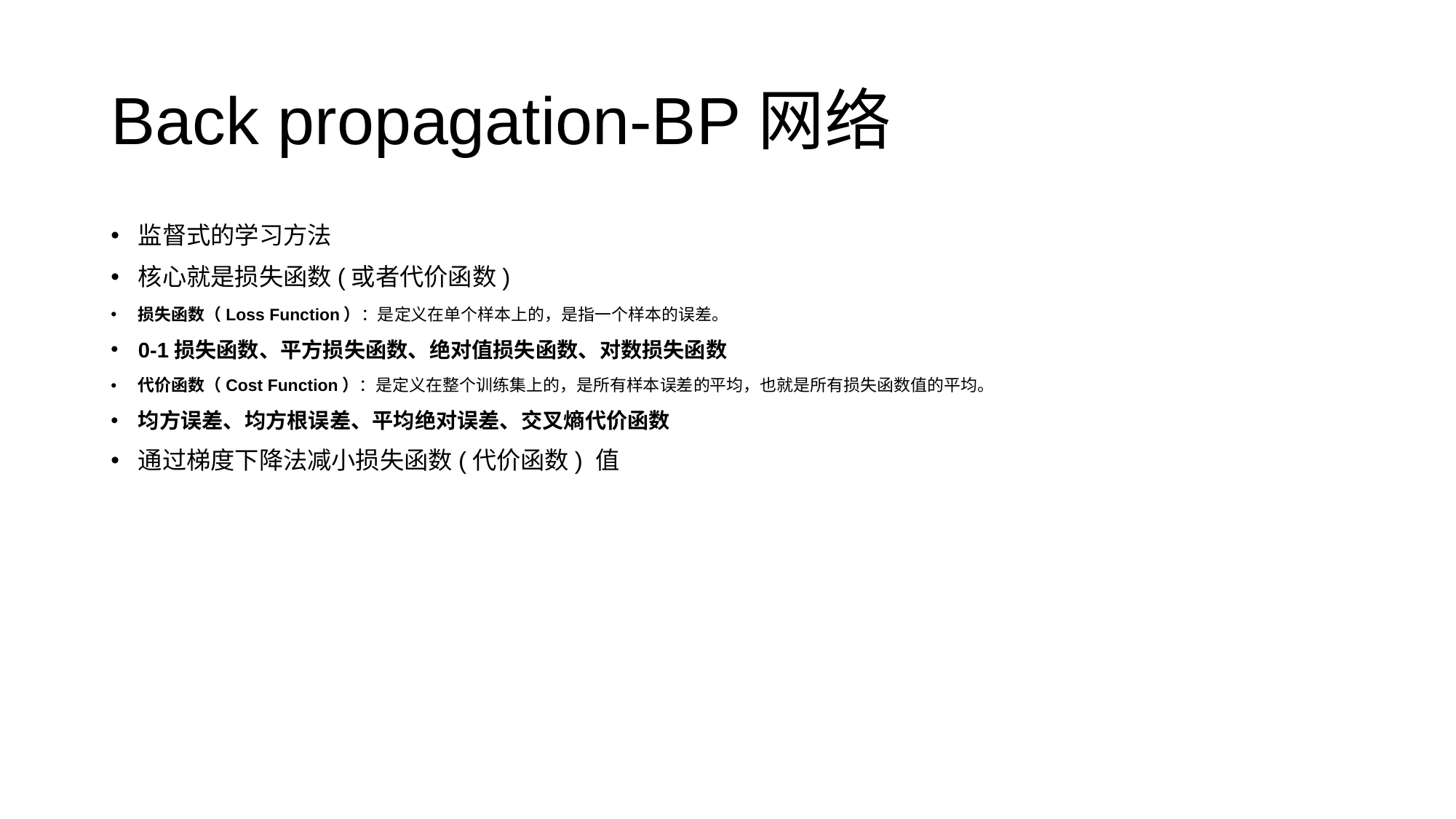

# Back propagation-BP网络
监督式的学习方法
核心就是损失函数(或者代价函数)
损失函数（Loss Function）：是定义在单个样本上的，是指一个样本的误差。
0-1损失函数、平方损失函数、绝对值损失函数、对数损失函数
代价函数（Cost Function）：是定义在整个训练集上的，是所有样本误差的平均，也就是所有损失函数值的平均。
均方误差、均方根误差、平均绝对误差、交叉熵代价函数
通过梯度下降法减小损失函数(代价函数) 值